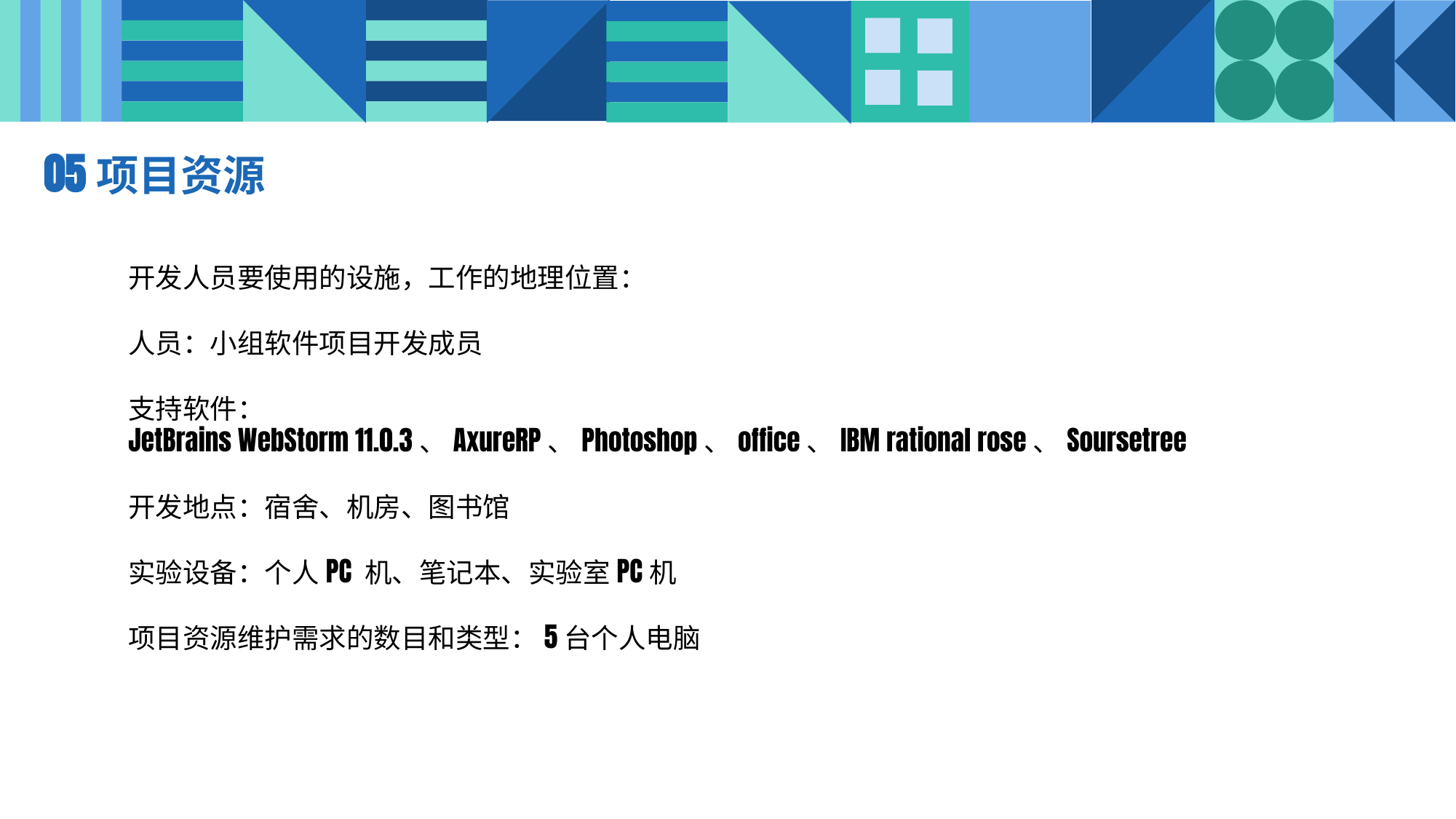

05项目资源
开发人员要使用的设施，工作的地理位置：

人员：小组软件项目开发成员

支持软件：
JetBrains WebStorm 11.0.3、AxureRP、Photoshop、office、IBM rational rose、Soursetree

开发地点：宿舍、机房、图书馆

实验设备：个人PC 机、笔记本、实验室PC机

项目资源维护需求的数目和类型：5台个人电脑